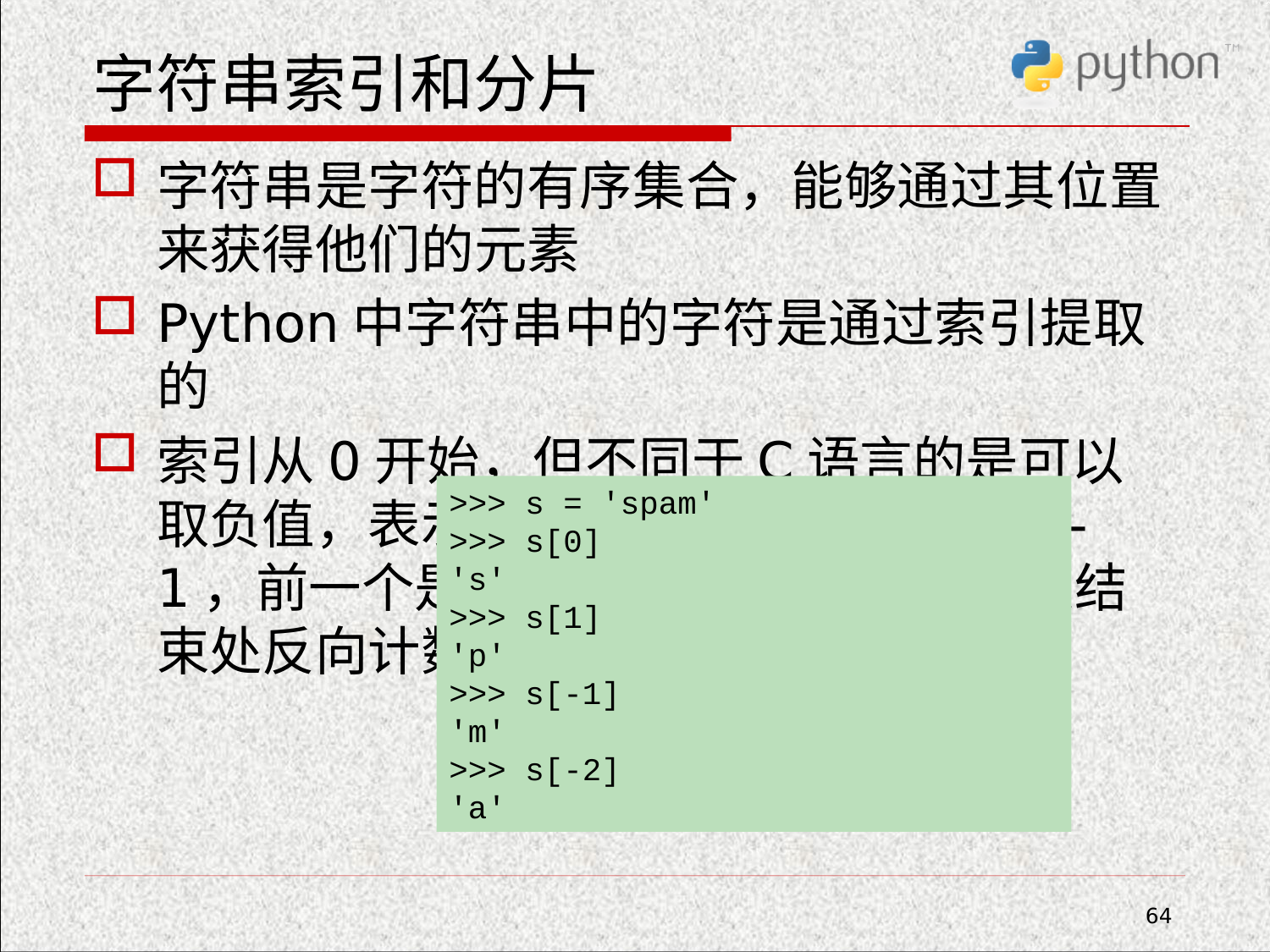

# 字符串索引和分片
字符串是字符的有序集合，能够通过其位置来获得他们的元素
Python中字符串中的字符是通过索引提取的
索引从0开始，但不同于C语言的是可以取负值，表示从末尾提取，最后一个是-1，前一个是-2，依次类推，认为是从结束处反向计数

>>> s = 'spam'
>>> s[0]
's'
>>> s[1]
'p'
>>> s[-1]
'm'
>>> s[-2]
'a'
64